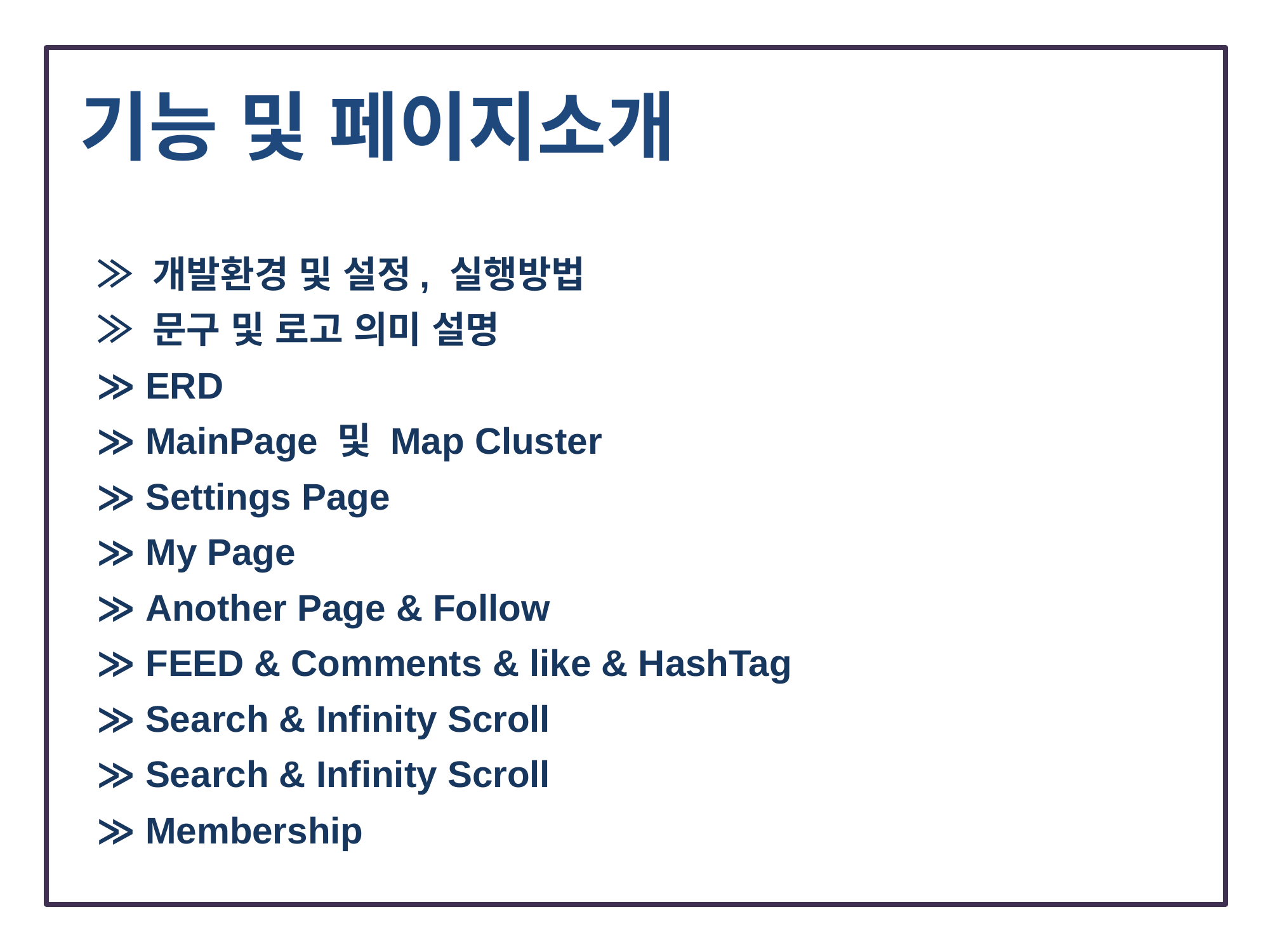

# 기능 및 페이지소개
≫ 개발환경 및 설정, 실행방법
≫ 문구 및 로고 의미 설명
≫ ERD
≫ MainPage 및 Map Cluster
≫ Settings Page
≫ My Page
≫ Another Page & Follow
≫ FEED & Comments & like & HashTag
≫ Search & Infinity Scroll
≫ Search & Infinity Scroll
≫ Membership